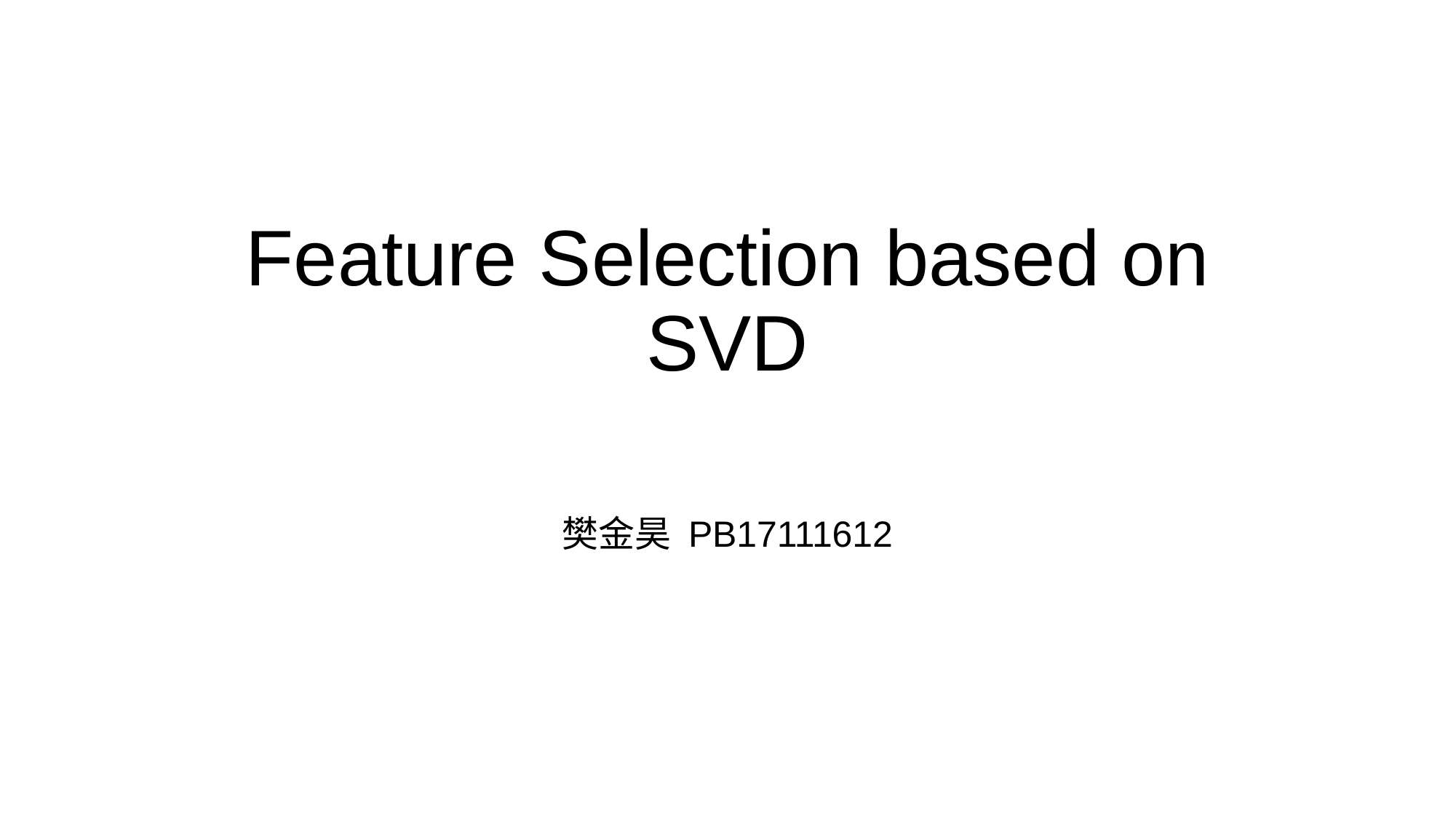

# Feature Selection based on SVD
樊金昊 PB17111612